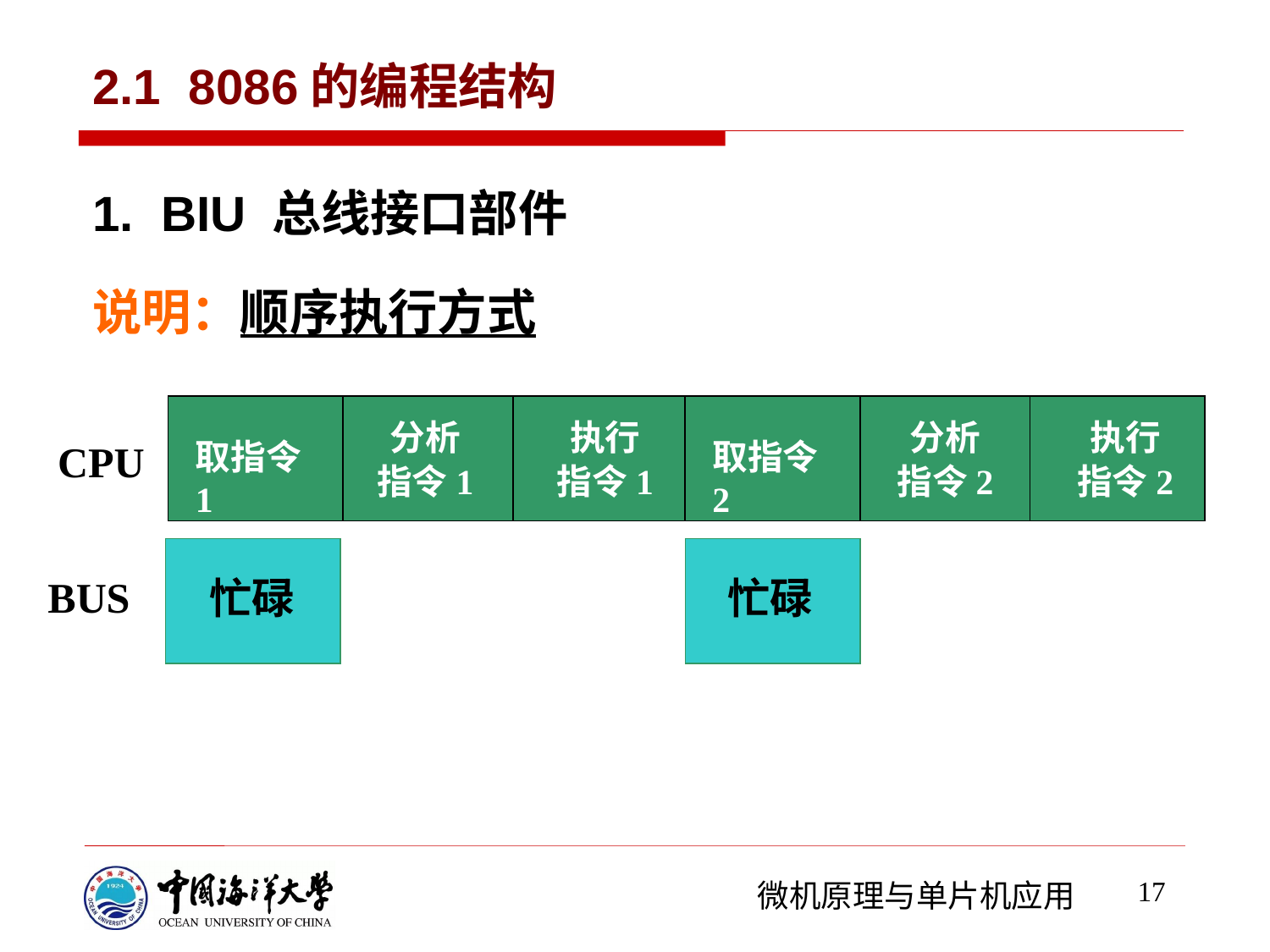

# 2.1  8086的编程结构
1.  BIU 总线接口部件
说明：顺序执行方式

分析
指令1
执行
指令1
分析
指令2
执行
指令2
CPU
取指令1
取指令2

BUS
忙碌
忙碌
17